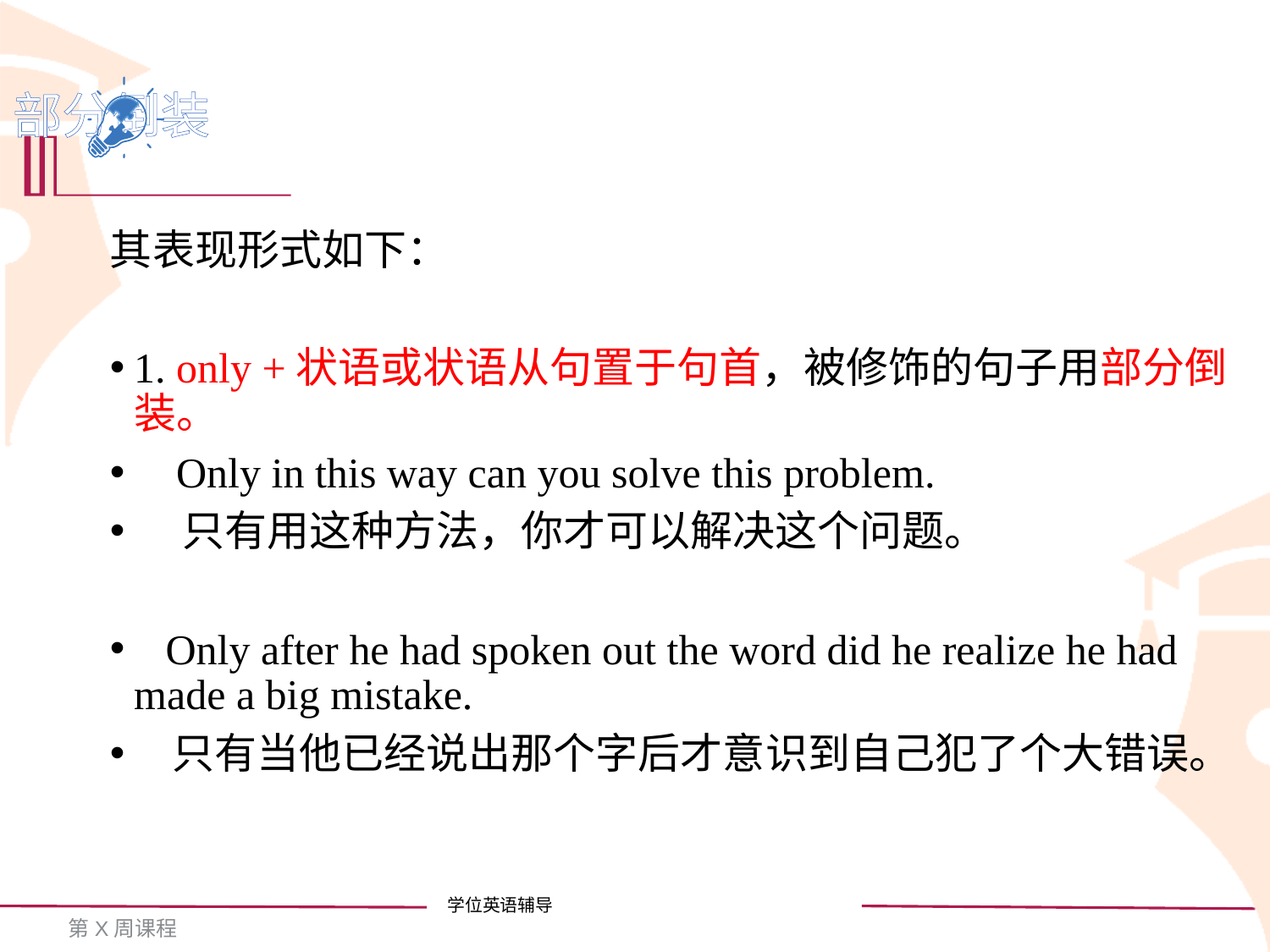

部分倒装

其表现形式如下：

1. only +状语或状语从句置于句首，被修饰的句子用部分倒装。
    Only in this way can you solve this problem.
    只有用这种方法，你才可以解决这个问题。

   Only after he had spoken out the word did he realize he had made a big mistake.
   只有当他已经说出那个字后才意识到自己犯了个大错误。